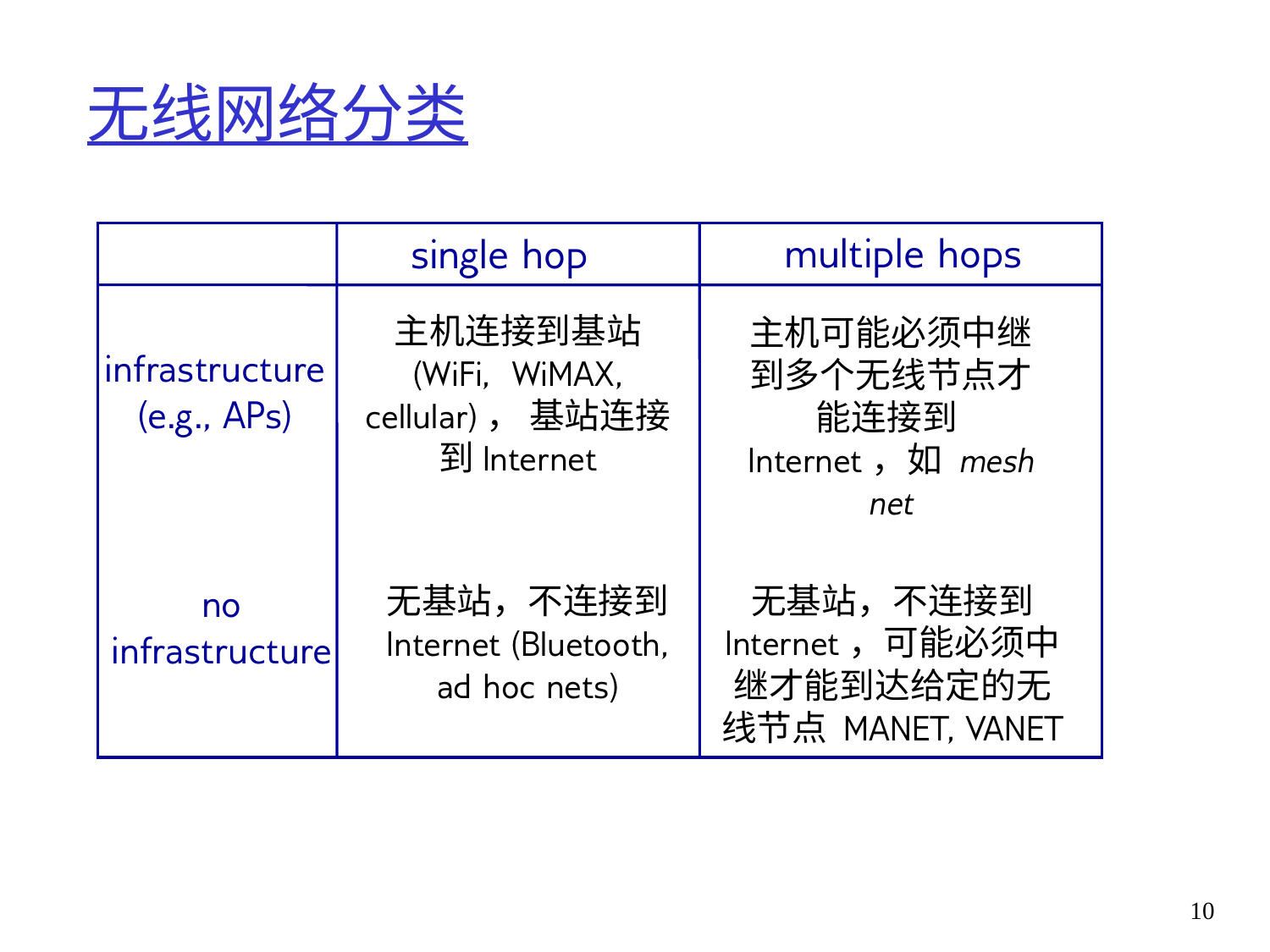

# 无线网络分类
multiple hops
single hop

主机连接到基站 (WiFi,  WiMAX, cellular)， 基站连接到Internet
主机可能必须中继到多个无线节点才能连接到Internet，如 mesh net
infrastructure
(e.g., APs)
no
infrastructure
无基站，不连接到 Internet (Bluetooth, ad hoc nets)
无基站，不连接到 Internet，可能必须中继才能到达给定的无线节点 MANET, VANET
10